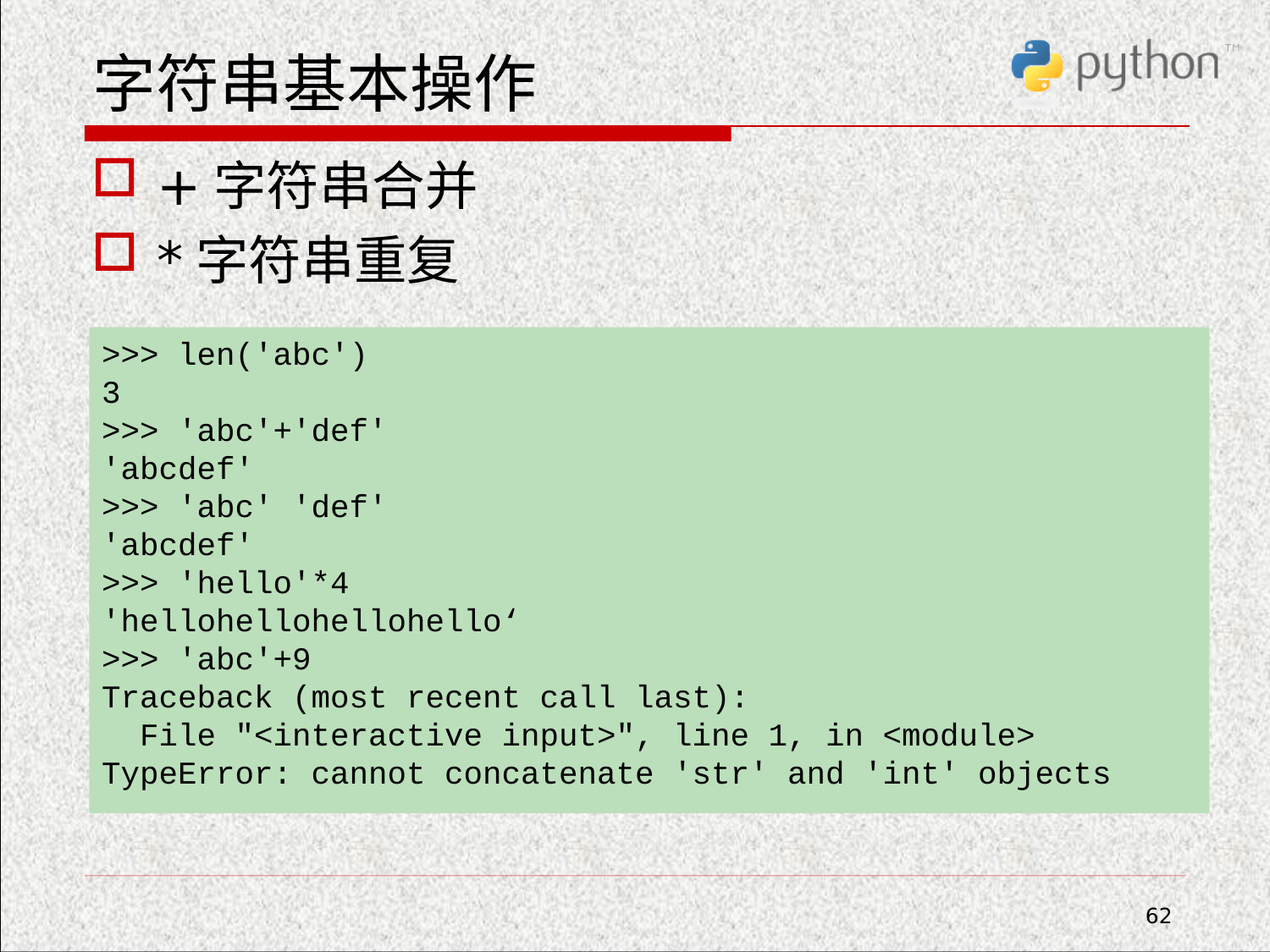

# 字符串基本操作
+字符串合并
*字符串重复

>>> len('abc')
3
>>> 'abc'+'def'
'abcdef'
>>> 'abc' 'def'
'abcdef'
>>> 'hello'*4
'hellohellohellohello‘
>>> 'abc'+9
Traceback (most recent call last):
  File "<interactive input>", line 1, in <module>
TypeError: cannot concatenate 'str' and 'int' objects
62